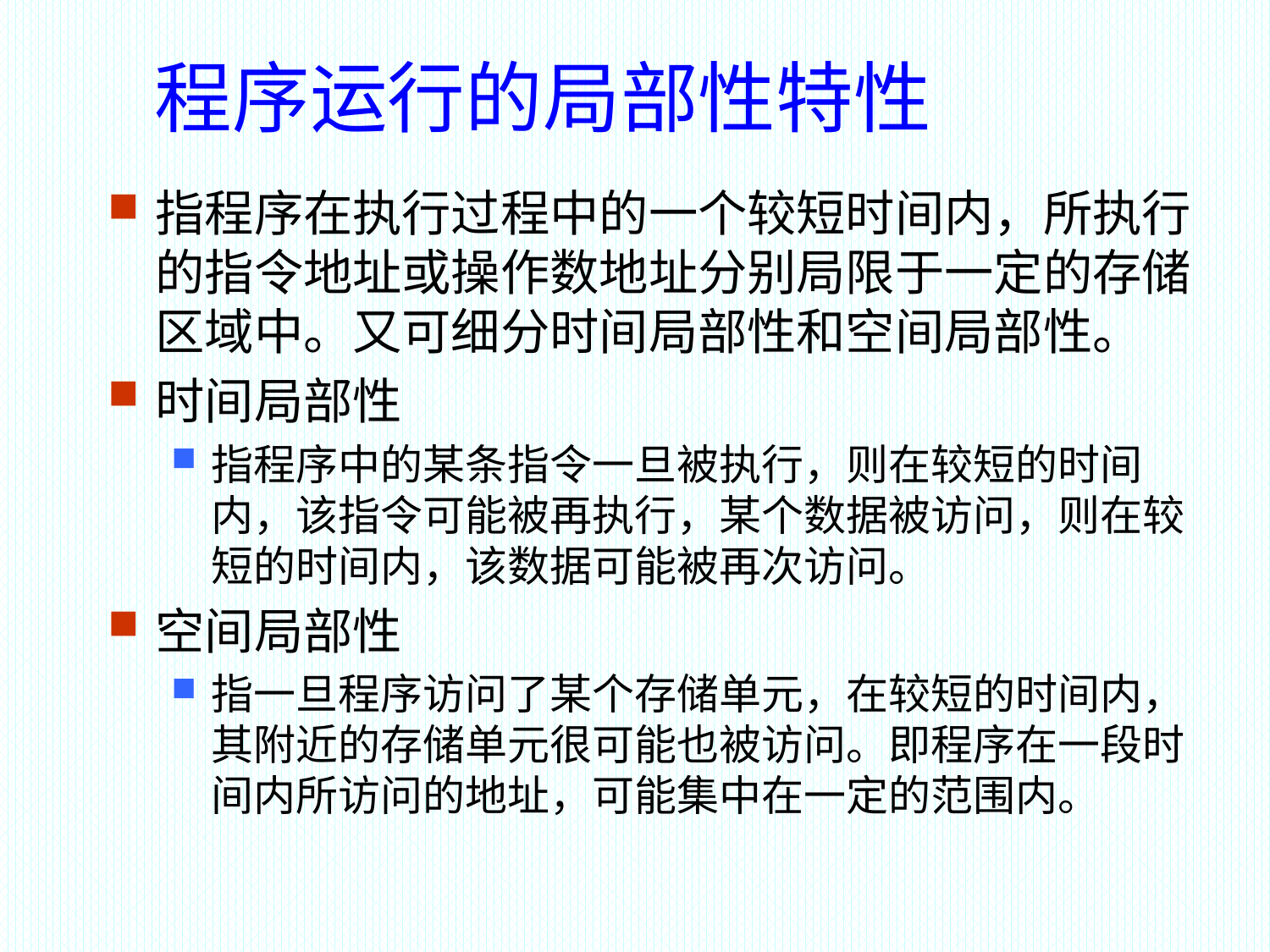

程序运行的局部性特性
指程序在执行过程中的一个较短时间内，所执行的指令地址或操作数地址分别局限于一定的存储区域中。又可细分时间局部性和空间局部性。
时间局部性
指程序中的某条指令一旦被执行，则在较短的时间内，该指令可能被再执行，某个数据被访问，则在较短的时间内，该数据可能被再次访问。
空间局部性
指一旦程序访问了某个存储单元，在较短的时间内，其附近的存储单元很可能也被访问。即程序在一段时间内所访问的地址，可能集中在一定的范围内。